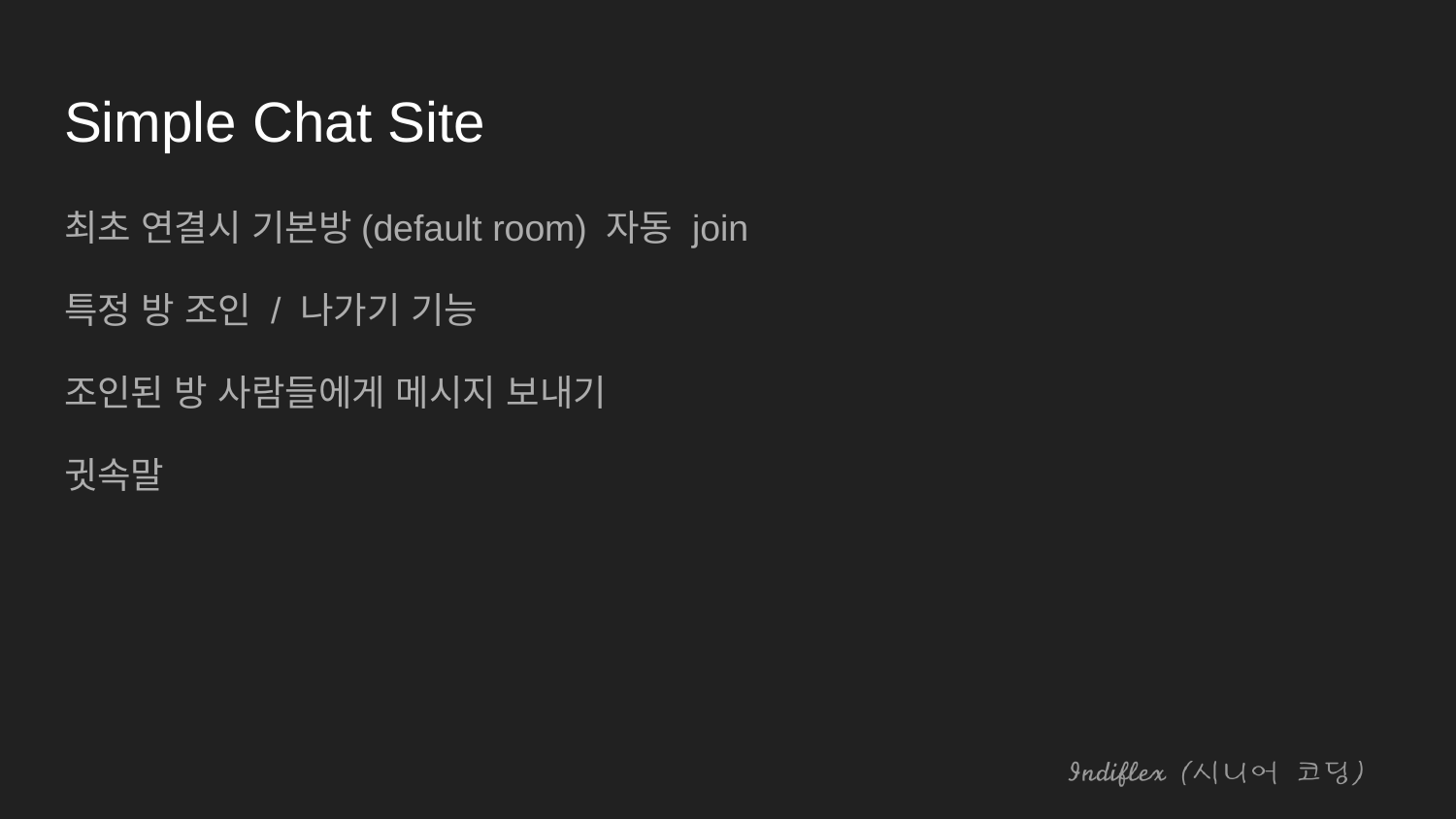

# Simple Chat Site
최초 연결시 기본방(default room) 자동 join
특정 방 조인 / 나가기 기능
조인된 방 사람들에게 메시지 보내기
귓속말